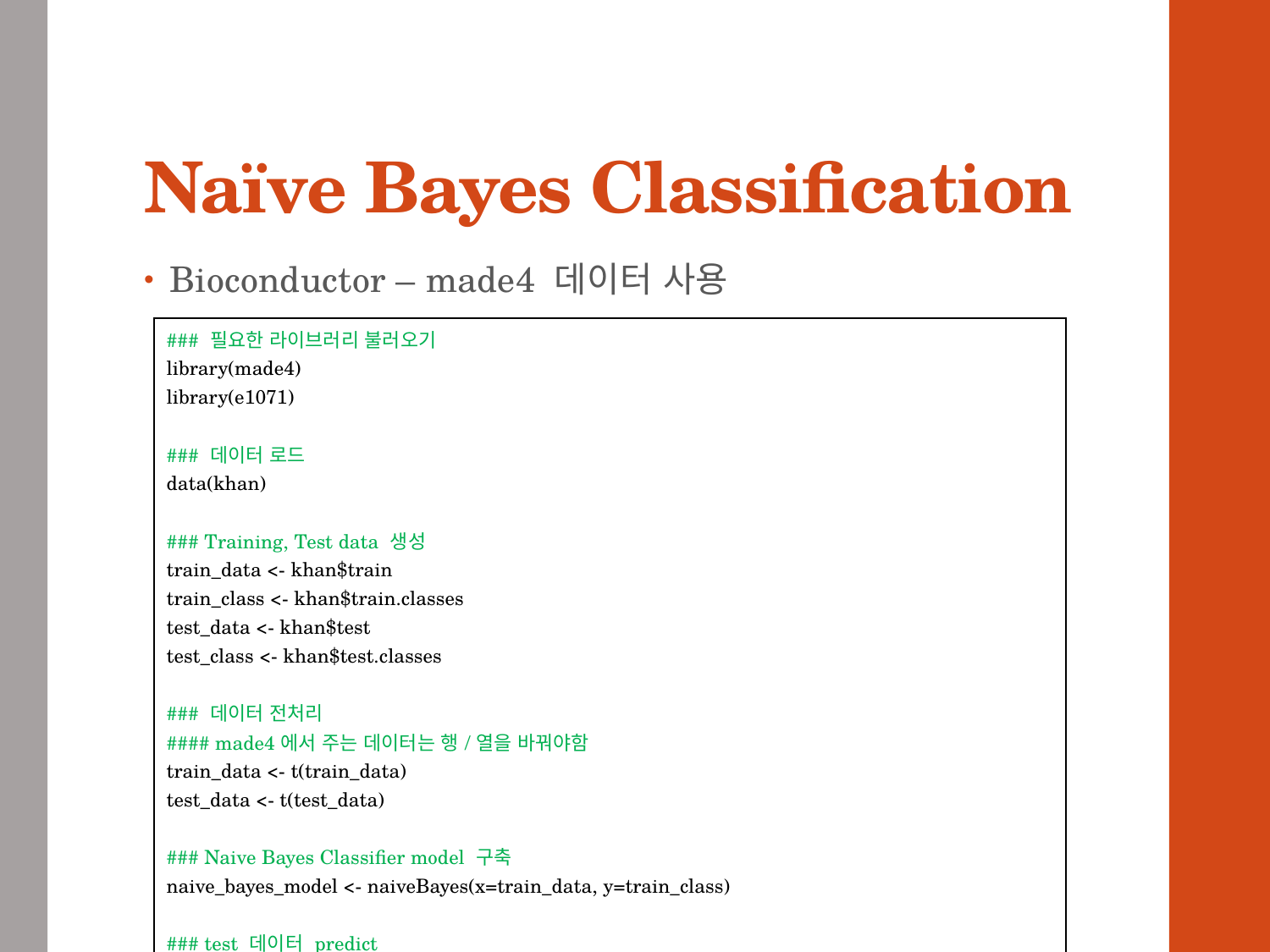

# Naïve Bayes Classification
Bioconductor – made4 데이터 사용

| ### 필요한 라이브러리 불러오기 library(made4) library(e1071) ### 데이터 로드 data(khan) ### Training, Test data 생성 train\_data <- khan$train train\_class <- khan$train.classes test\_data <- khan$test test\_class <- khan$test.classes ### 데이터 전처리 #### made4에서 주는 데이터는 행/열을 바꿔야함 train\_data <- t(train\_data) test\_data <- t(test\_data) ### Naive Bayes Classifier model 구축 naive\_bayes\_model <- naiveBayes(x=train\_data, y=train\_class) ### test 데이터 predict test\_result\_nb <- predict(naive\_bayes\_model, test\_data) ### predict class 비교 table(test\_result\_nb, test\_class) |
| --- |